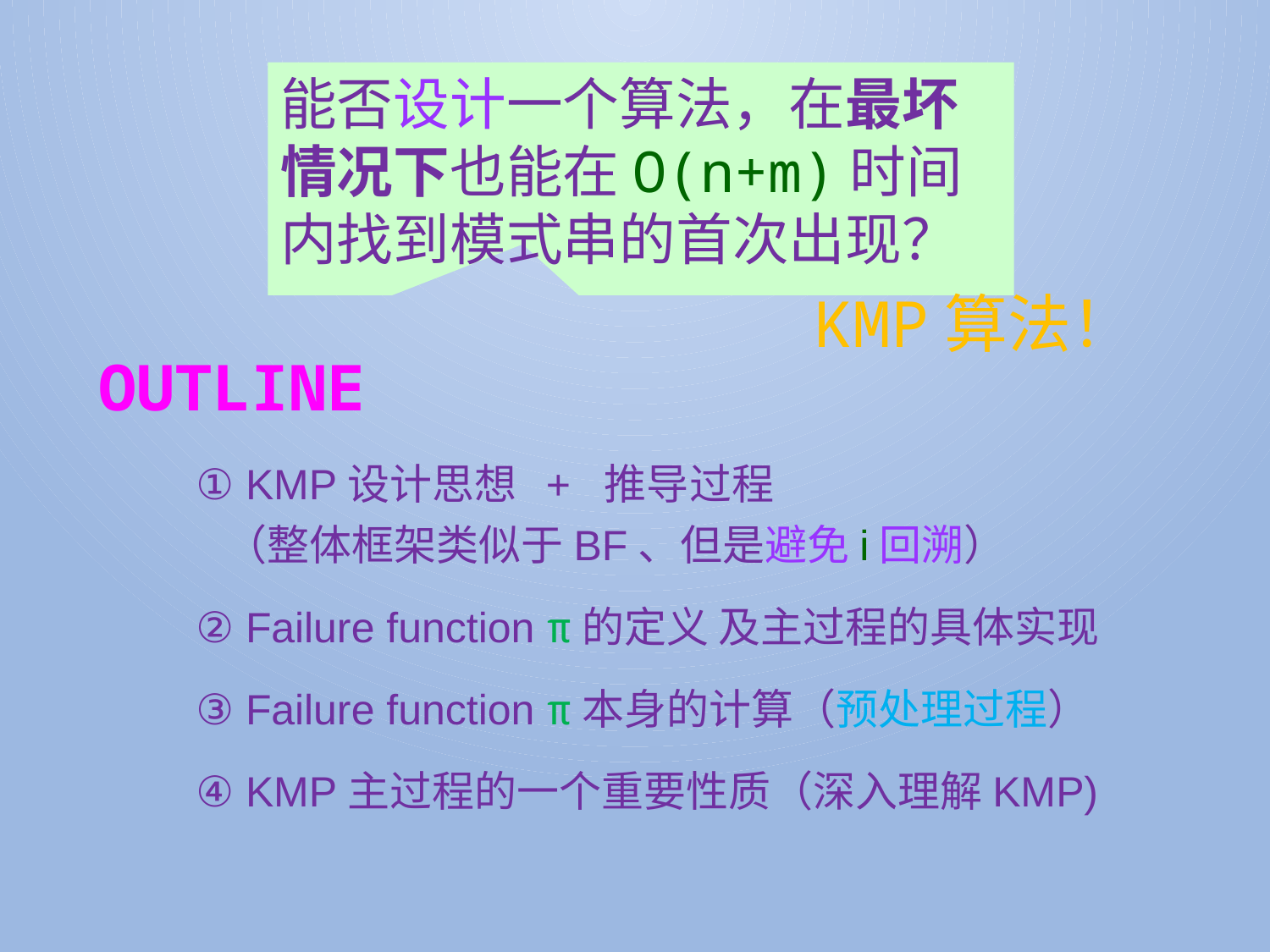

能否设计一个算法，在最坏情况下也能在O(n+m)时间内找到模式串的首次出现？
KMP算法！
Outline
① KMP设计思想  +  推导过程
  （整体框架类似于BF、但是避免i回溯）
② Failure function π的定义 及主过程的具体实现
③ Failure function π本身的计算（预处理过程）
④ KMP主过程的一个重要性质（深入理解KMP)